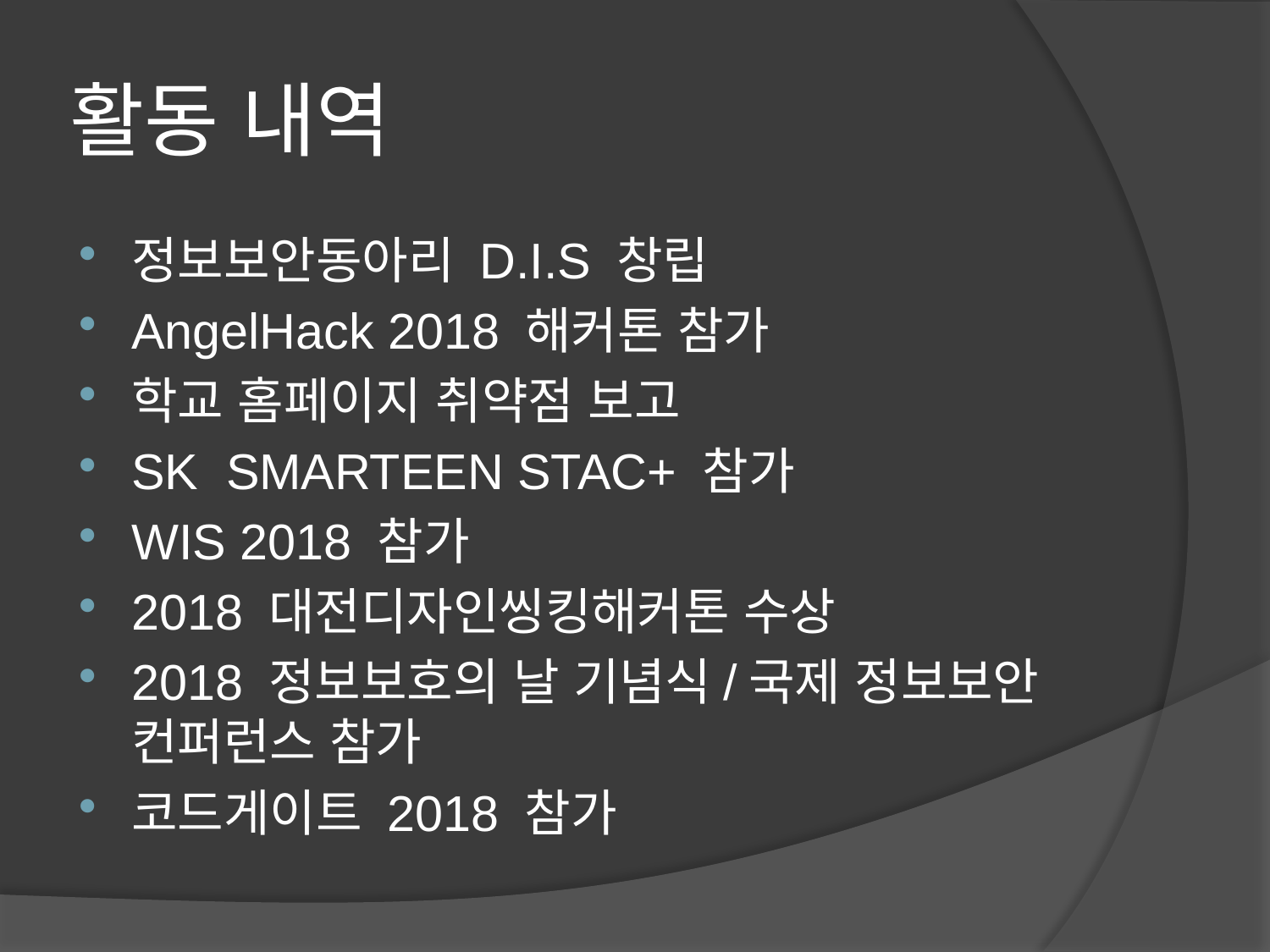

# 활동 내역
정보보안동아리 D.I.S 창립
AngelHack 2018 해커톤 참가
학교 홈페이지 취약점 보고
SK  SMARTEEN STAC+ 참가
WIS 2018 참가
2018 대전디자인씽킹해커톤 수상
2018 정보보호의 날 기념식/국제 정보보안 컨퍼런스 참가
코드게이트 2018 참가